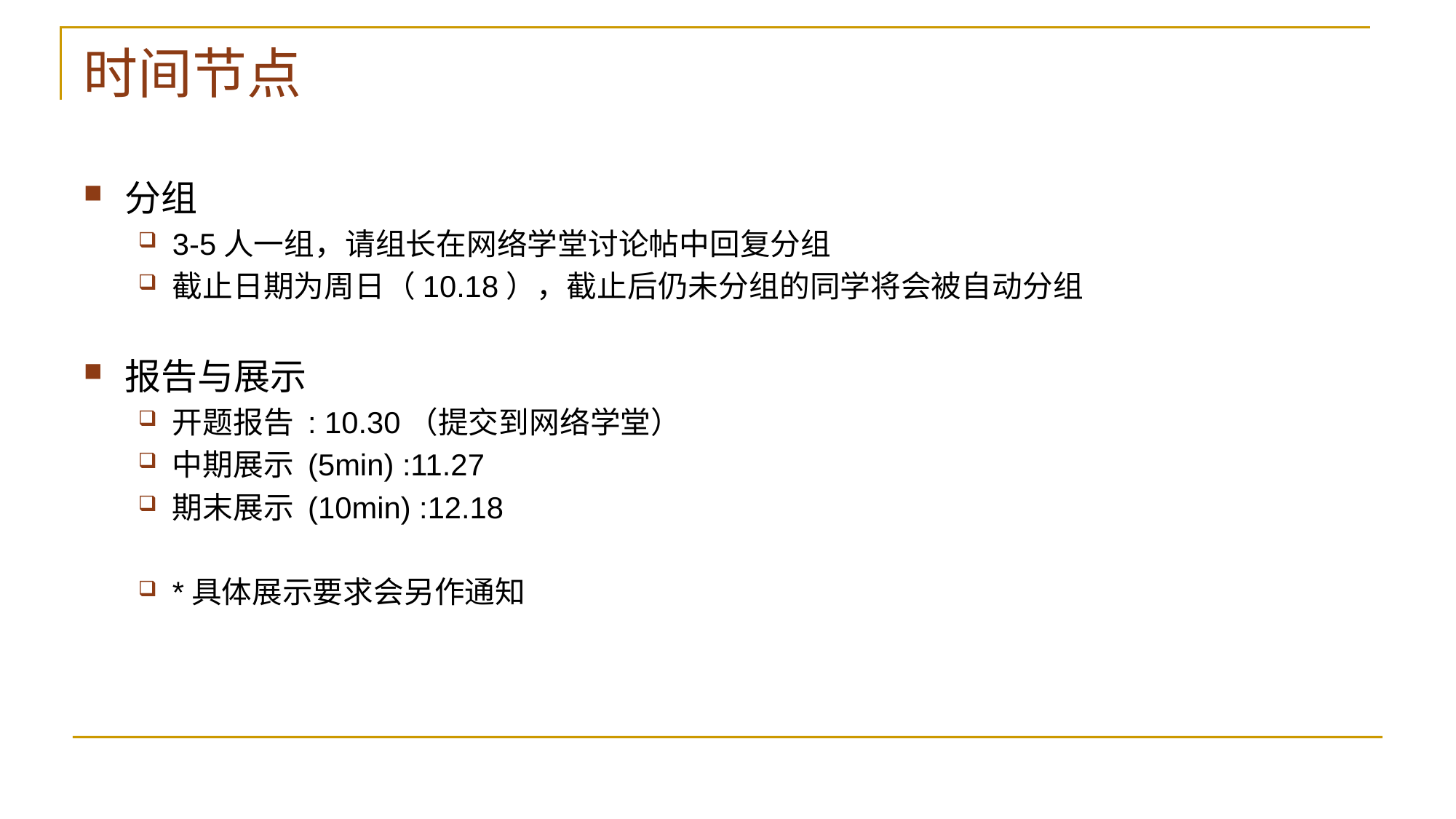

# 时间节点
分组
3-5人一组，请组长在网络学堂讨论帖中回复分组
截止日期为周日（10.18），截止后仍未分组的同学将会被自动分组

报告与展示
开题报告 : 10.30（提交到网络学堂）
中期展示 (5min) :11.27
期末展示 (10min) :12.18

*具体展示要求会另作通知